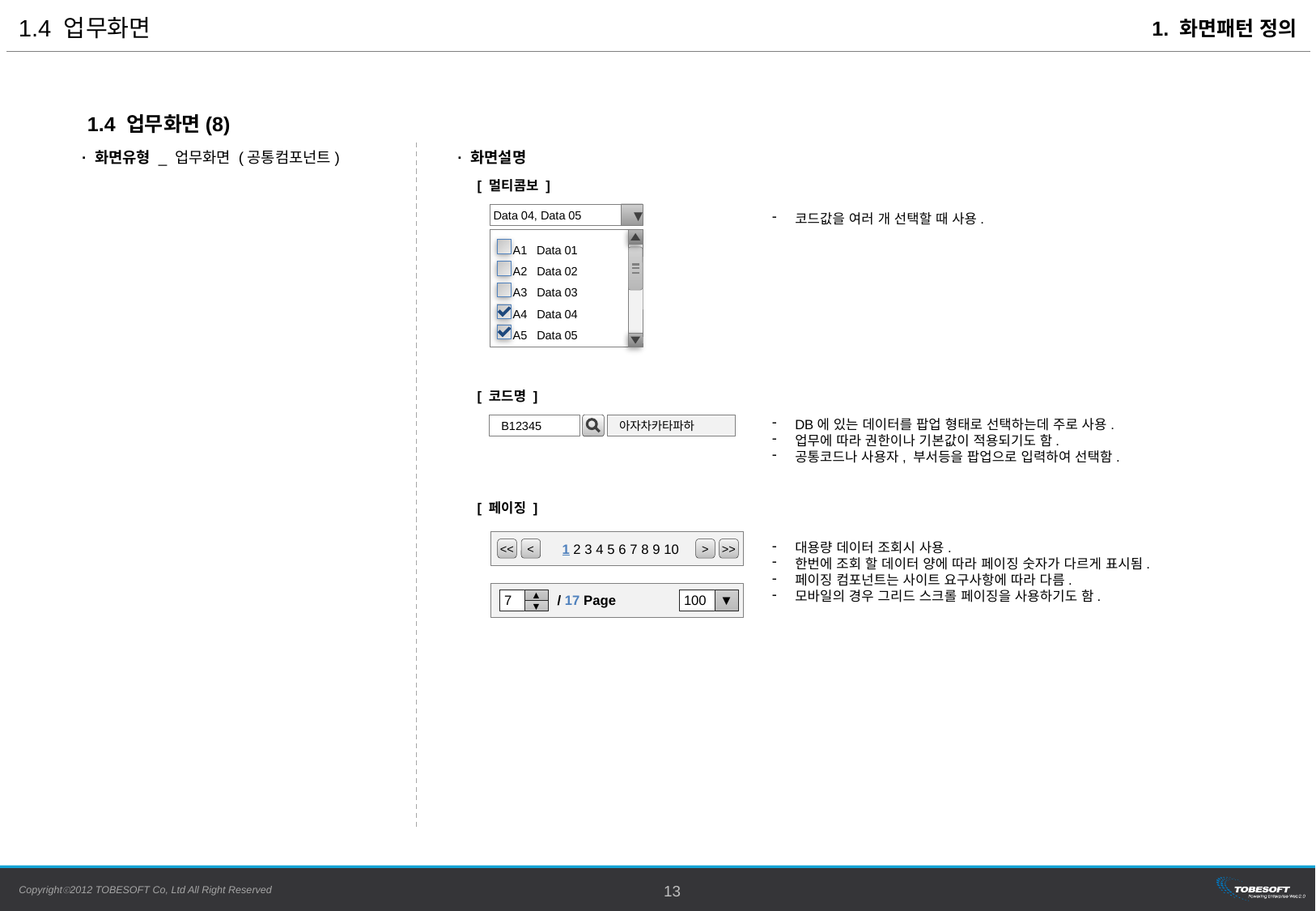

1.4 업무화면
1. 화면패턴 정의
1.4 업무화면(8)
· 화면유형 _ 업무화면 (공통컴포넌트)
· 화면설명
[ 멀티콤보 ]
 Data 04, Data 05
▼
       A1   Data 01
       A2   Data 02
       A3   Data 03
       A4   Data 04
       A5   Data 05

코드값을 여러 개 선택할 때 사용.
[ 코드명 ]
DB에 있는 데이터를 팝업 형태로 선택하는데 주로 사용.
업무에 따라 권한이나 기본값이 적용되기도 함.
공통코드나 사용자, 부서등을 팝업으로 입력하여 선택함.

B12345

아자차카타파하
[ 페이징 ]

1 2 3 4 5 6 7 8 9 10
<<
<
>
>>
대용량 데이터 조회시 사용.
한번에 조회 할 데이터 양에 따라 페이징 숫자가 다르게 표시됨.
페이징 컴포넌트는 사이트 요구사항에 따라 다름.
모바일의 경우 그리드 스크롤 페이징을 사용하기도 함.

/ 17 Page
7
▲
▼
100
▼